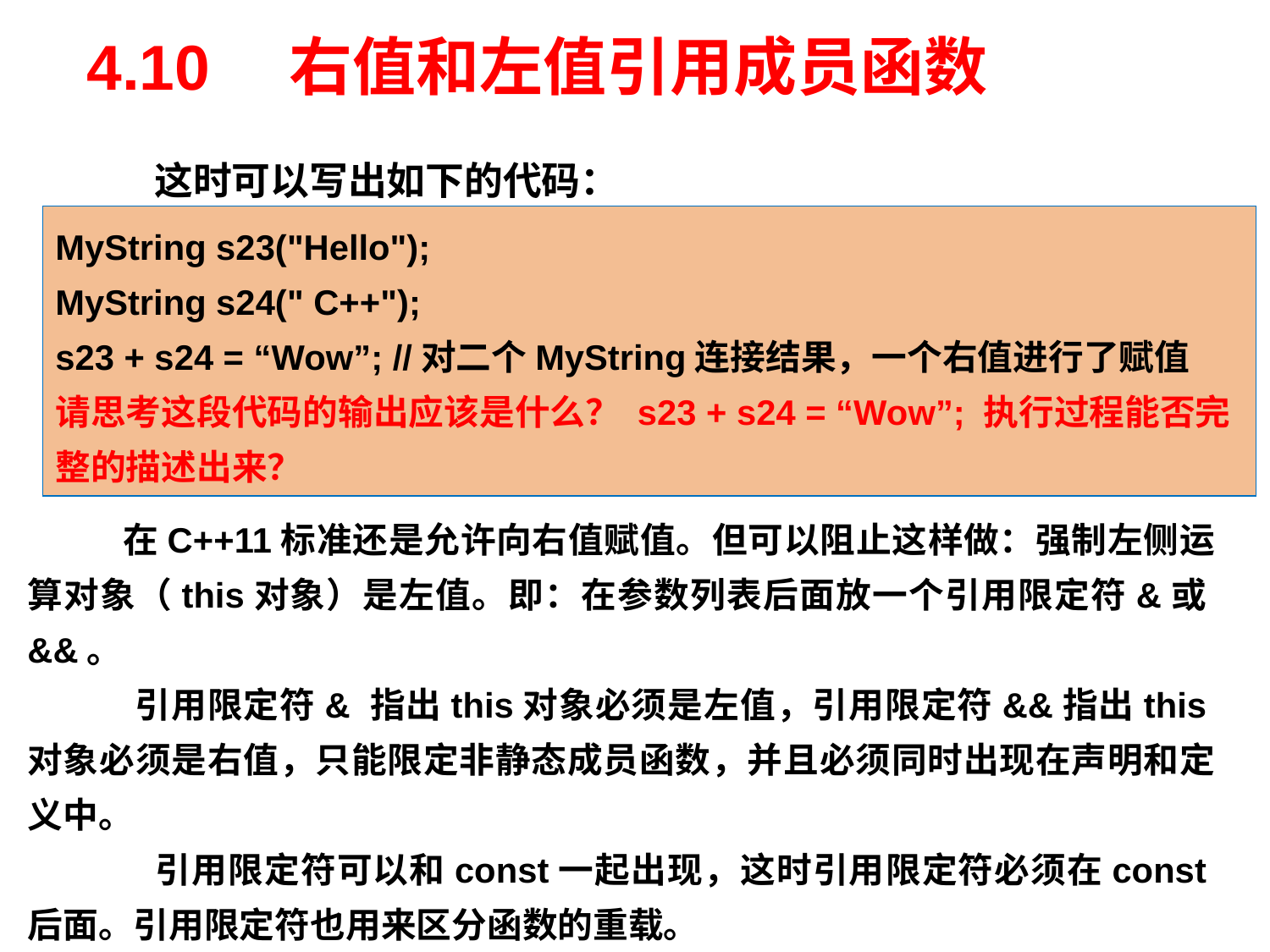

# 4.10　右值和左值引用成员函数
	这时可以写出如下的代码：

          在C++11标准还是允许向右值赋值。但可以阻止这样做：强制左侧运算对象（this对象）是左值。即：在参数列表后面放一个引用限定符&或&&。
           引用限定符& 指出this对象必须是左值，引用限定符&&指出this对象必须是右值，只能限定非静态成员函数，并且必须同时出现在声明和定义中。
	引用限定符可以和const一起出现，这时引用限定符必须在const后面。引用限定符也用来区分函数的重载。
MyString s23("Hello");
MyString s24(" C++");
s23 + s24 = “Wow”; //对二个MyString连接结果，一个右值进行了赋值
请思考这段代码的输出应该是什么？ s23 + s24 = “Wow”; 执行过程能否完整的描述出来？